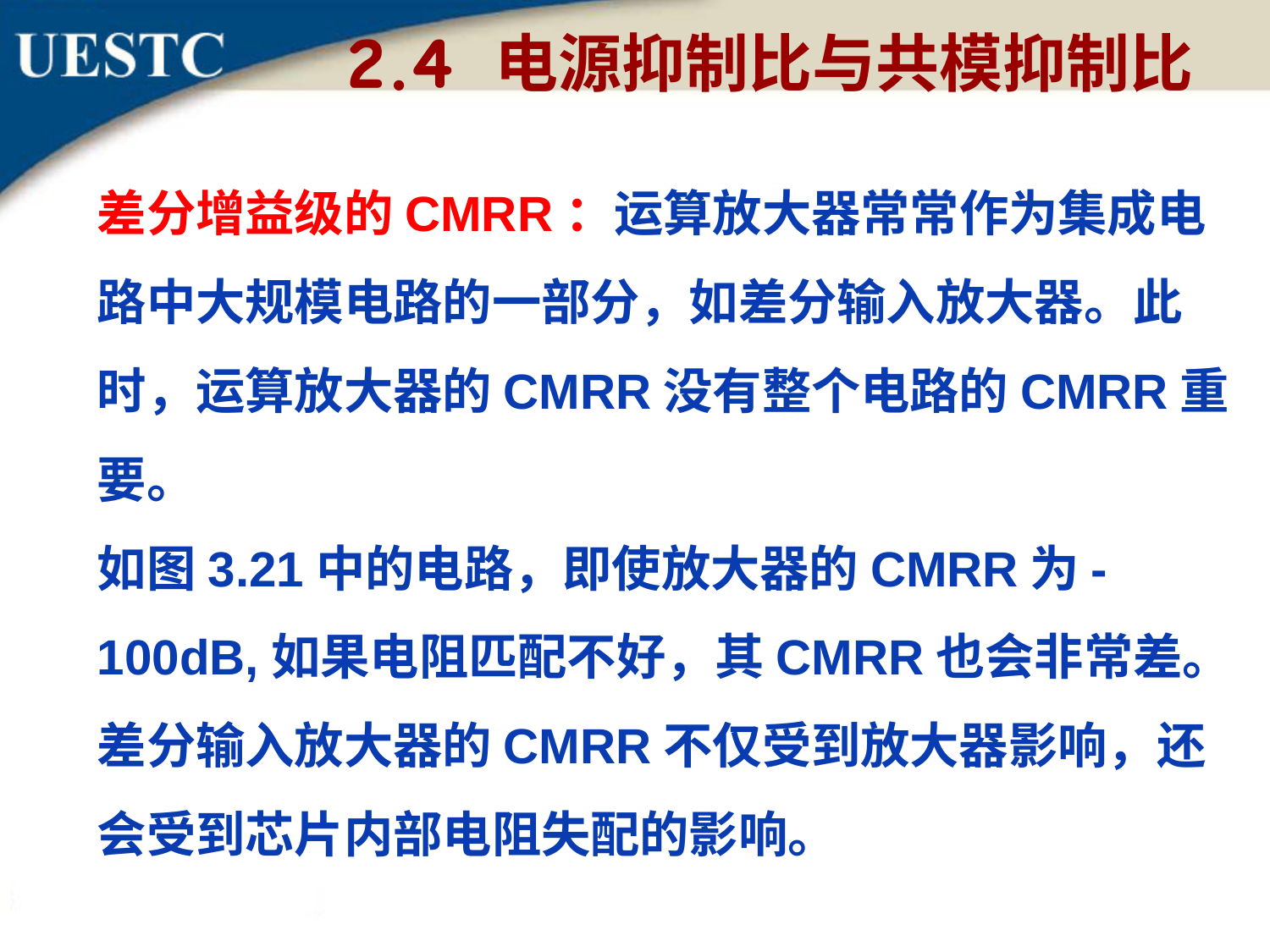

2.4 电源抑制比与共模抑制比
差分增益级的CMRR：运算放大器常常作为集成电路中大规模电路的一部分，如差分输入放大器。此时，运算放大器的CMRR没有整个电路的CMRR重要。
如图3.21中的电路，即使放大器的CMRR为-100dB,如果电阻匹配不好，其CMRR也会非常差。差分输入放大器的CMRR不仅受到放大器影响，还会受到芯片内部电阻失配的影响。